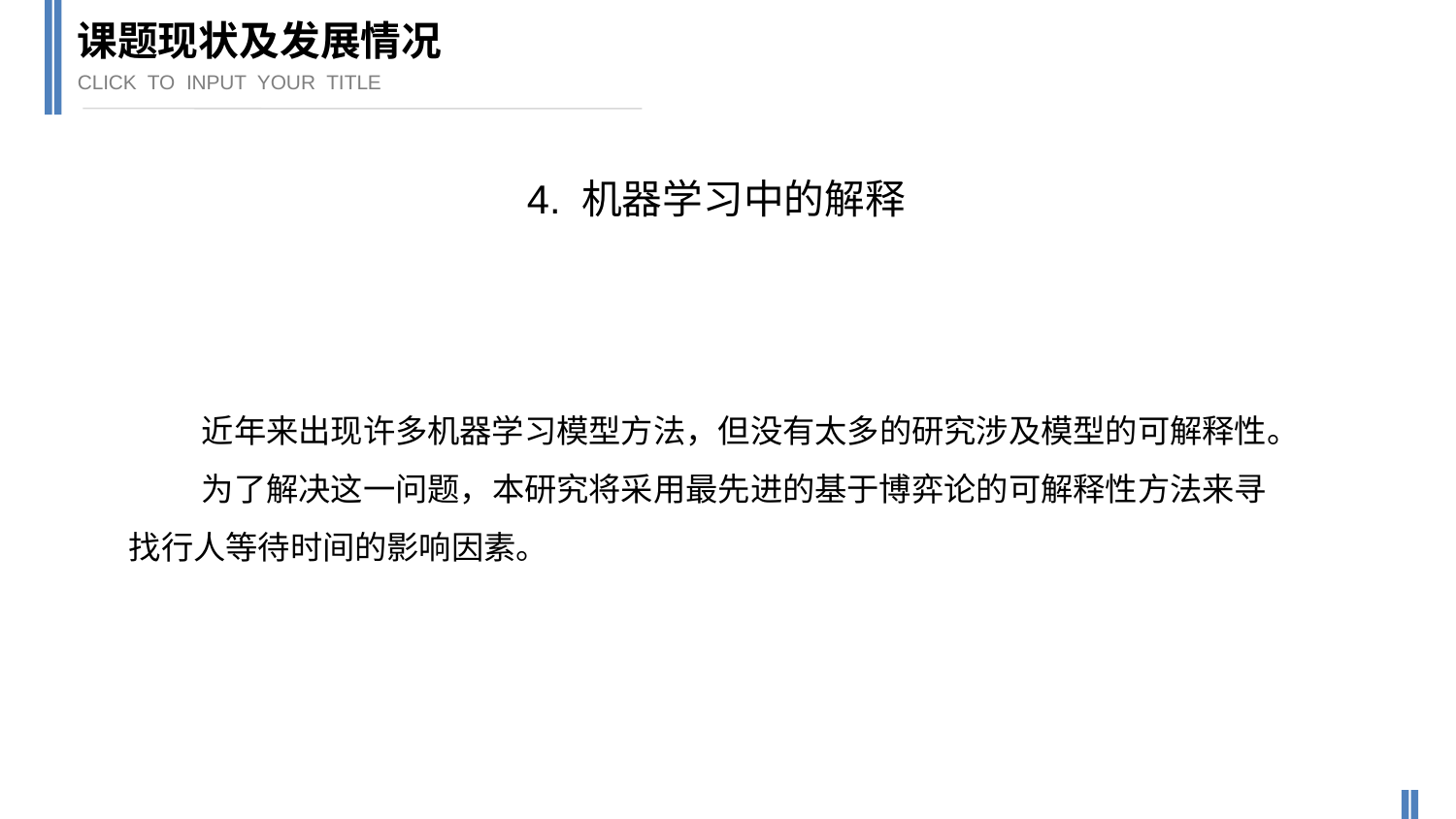

课题现状及发展情况
CLICK  TO  INPUT  YOUR  TITLE
4. 机器学习中的解释
近年来出现许多机器学习模型方法，但没有太多的研究涉及模型的可解释性。
为了解决这一问题，本研究将采用最先进的基于博弈论的可解释性方法来寻找行人等待时间的影响因素。